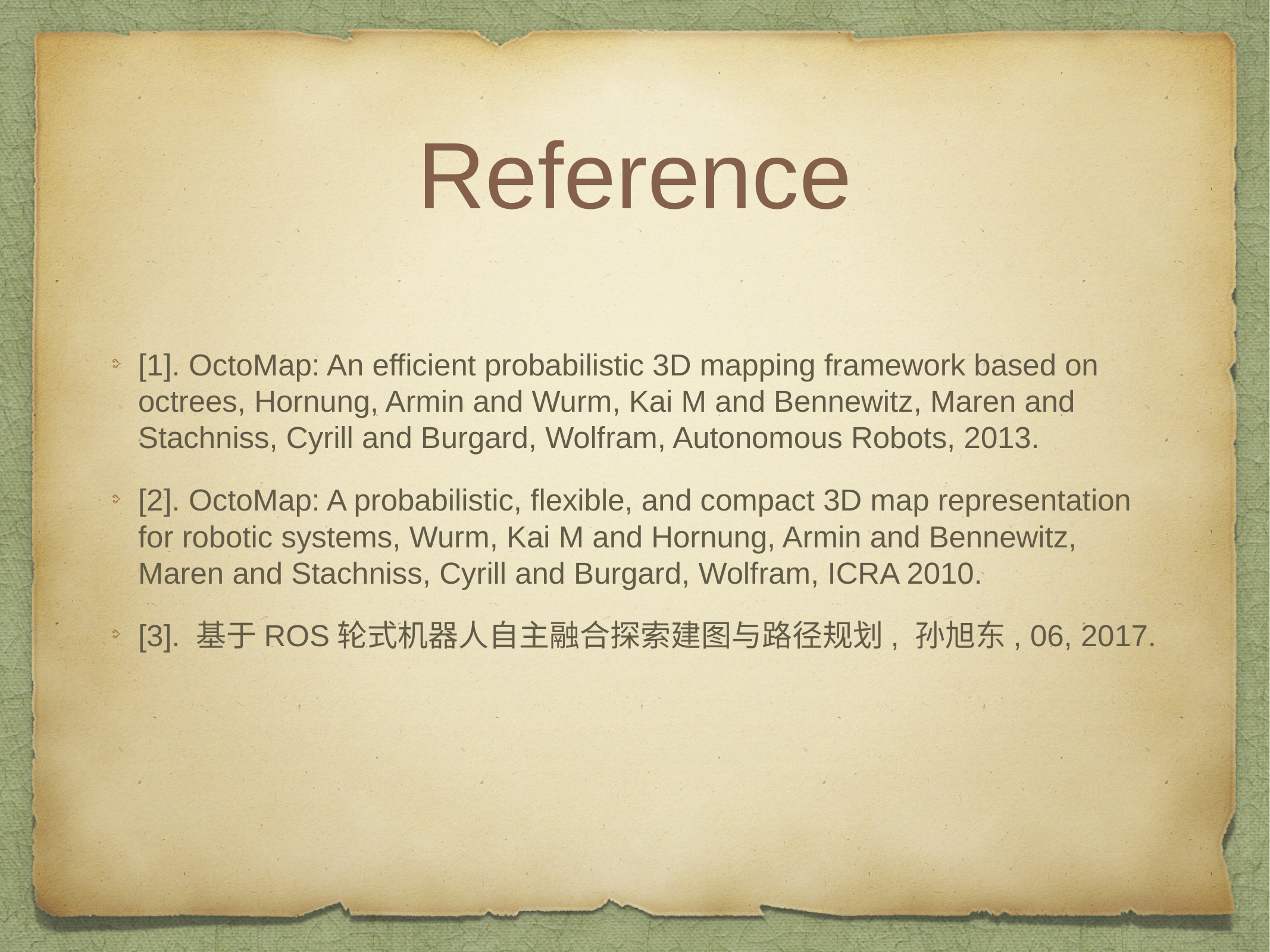

# Reference
[1]. OctoMap: An efficient probabilistic 3D mapping framework based on octrees, Hornung, Armin and Wurm, Kai M and Bennewitz, Maren and Stachniss, Cyrill and Burgard, Wolfram, Autonomous Robots, 2013.
[2]. OctoMap: A probabilistic, flexible, and compact 3D map representation for robotic systems, Wurm, Kai M and Hornung, Armin and Bennewitz, Maren and Stachniss, Cyrill and Burgard, Wolfram, ICRA 2010.
[3]. 基于ROS轮式机器人自主融合探索建图与路径规划, 孙旭东, 06, 2017.